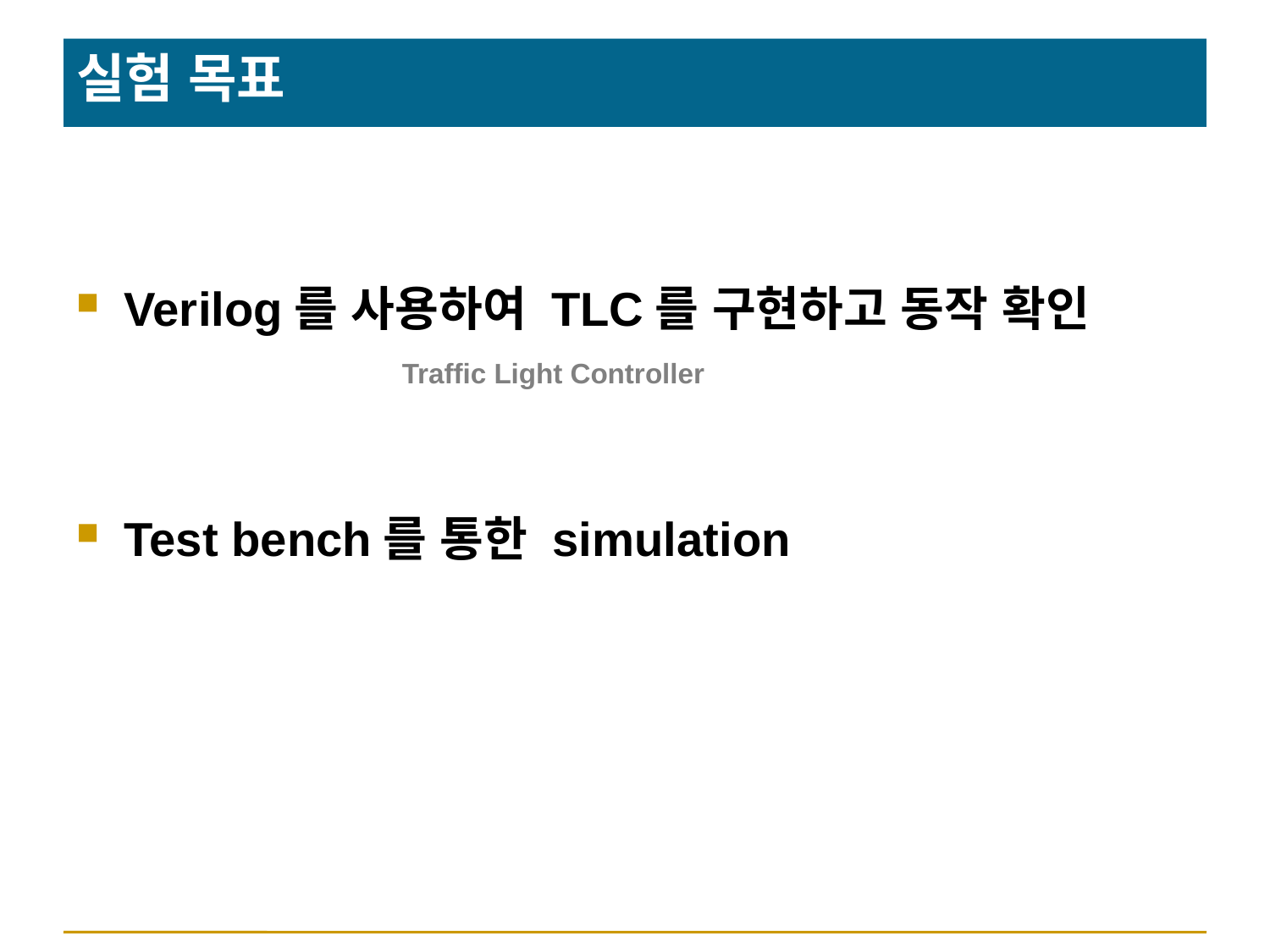

# 실험 목표
Verilog를 사용하여 TLC를 구현하고 동작 확인
                    Traffic Light Controller

Test bench를 통한 simulation